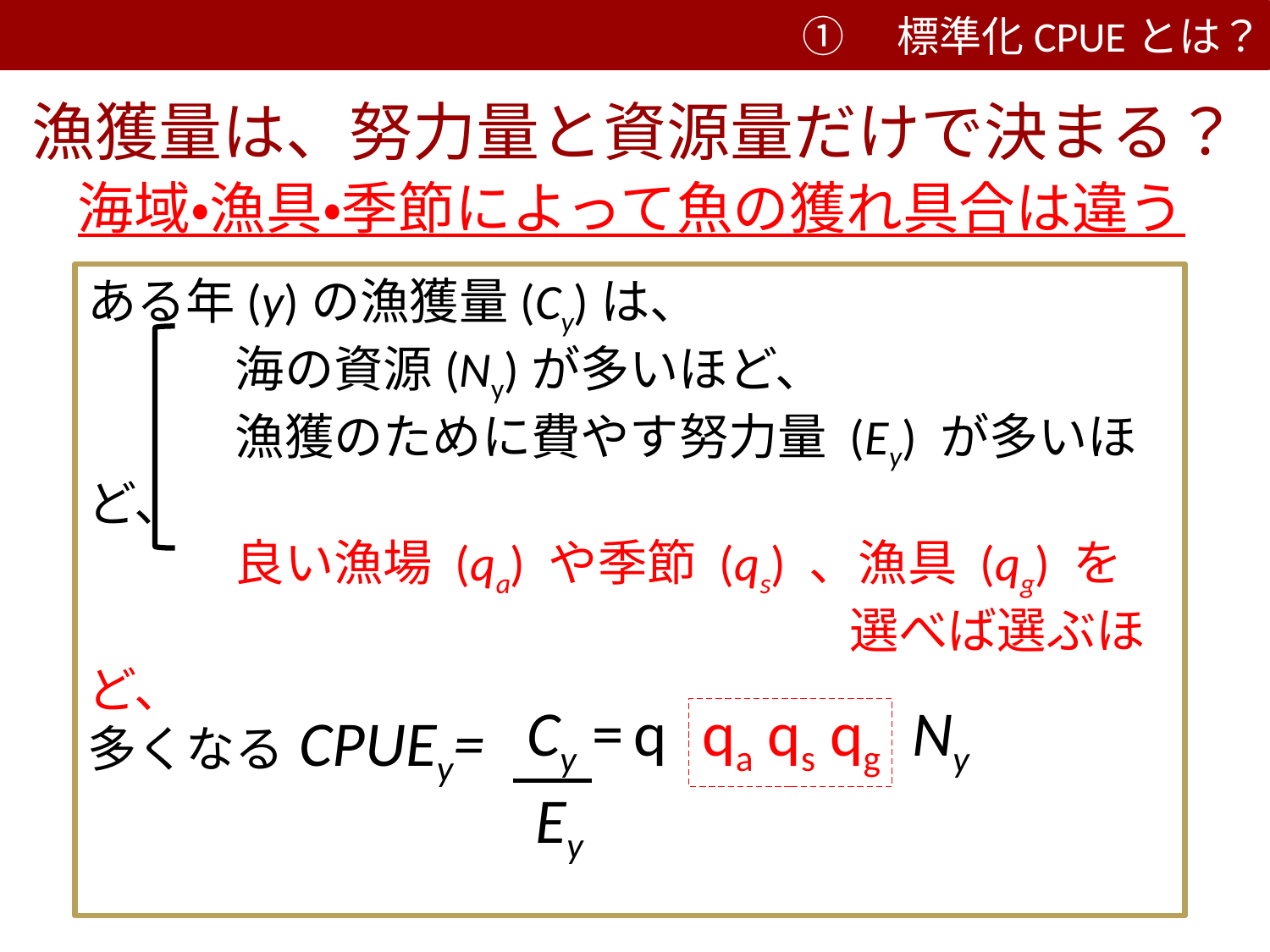

①　標準化CPUEとは？
①　標準化CPUEとは？
# 漁獲量は、努力量と資源量だけで決まる？
海域・漁具・季節によって魚の獲れ具合は違う
ある年(y)の漁獲量(Cy)は、
　　　海の資源(Ny)が多いほど、
　　　漁獲のために費やす努力量 (Ey) が多いほど、
　　　良い漁場 (qa) や季節 (qs) 、漁具 (qg) を
　　　　　　　　　	　		選べば選ぶほど、
多くなる

qa qs qg

Cy
=
q
Ny
CPUEy=
Ey